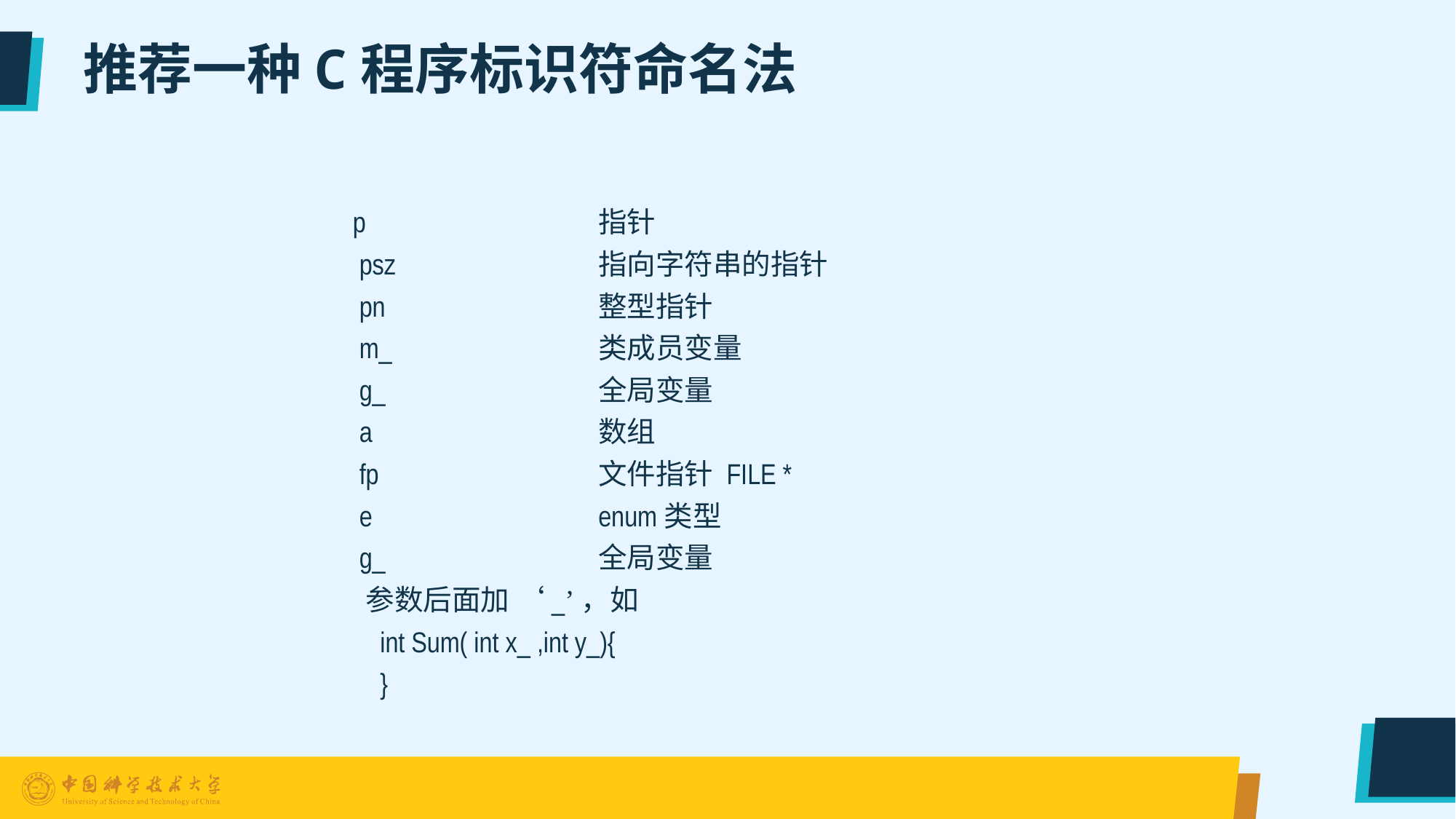

# 推荐一种C程序标识符命名法
p 			指针
 psz	  	指向字符串的指针
 pn   		整型指针
 m_ 		类成员变量
 g_  		全局变量
 a			数组
 fp			文件指针 FILE *
 e			enum类型
 g_  		全局变量
 参数后面加 ‘_’，如
	int Sum( int x_ ,int y_){
	}